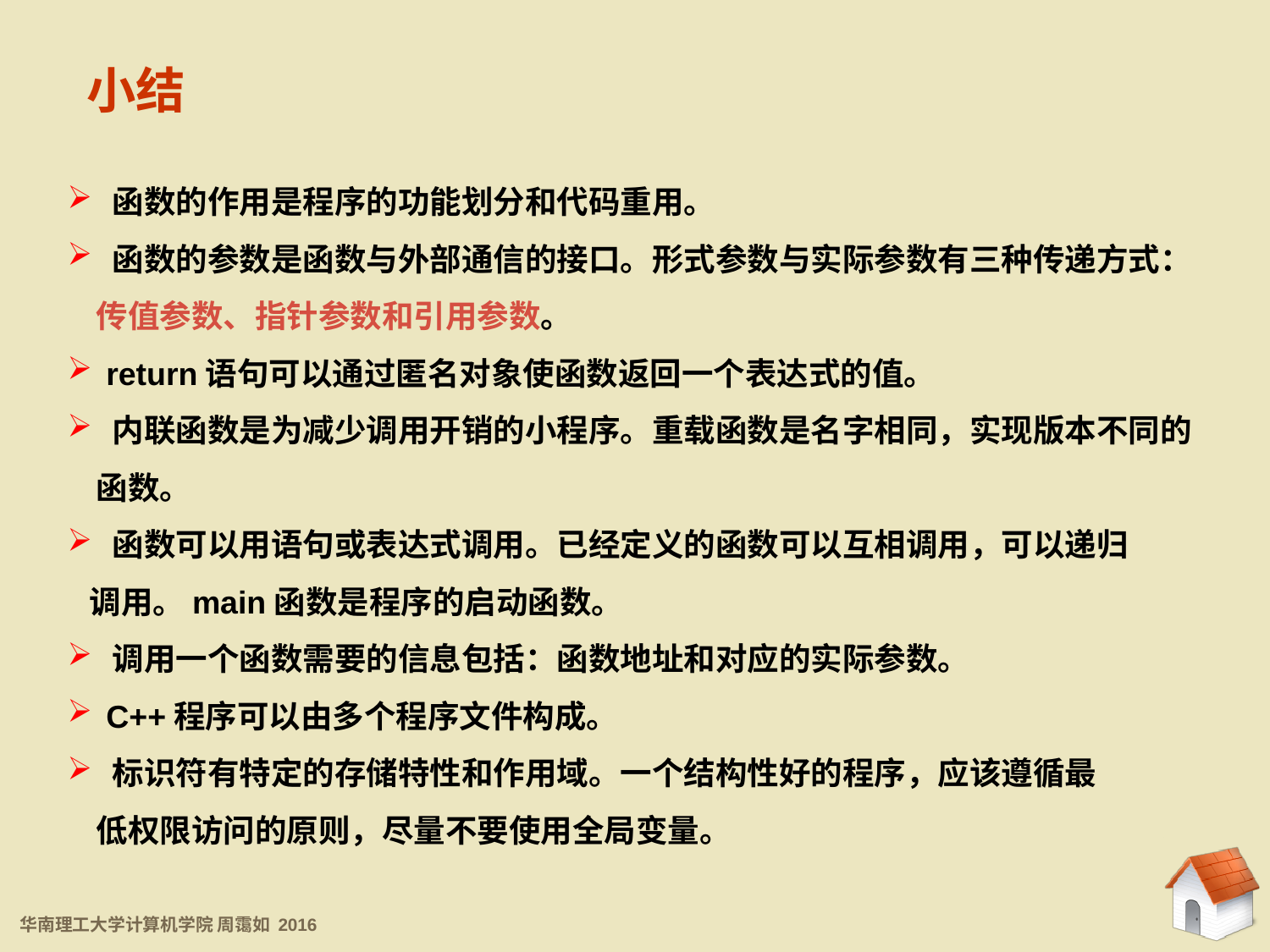

小结
 函数的作用是程序的功能划分和代码重用。
 函数的参数是函数与外部通信的接口。形式参数与实际参数有三种传递方式：
   传值参数、指针参数和引用参数。
 return语句可以通过匿名对象使函数返回一个表达式的值。
 内联函数是为减少调用开销的小程序。重载函数是名字相同，实现版本不同的
   函数。
 函数可以用语句或表达式调用。已经定义的函数可以互相调用，可以递归
  调用。main函数是程序的启动函数。
 调用一个函数需要的信息包括：函数地址和对应的实际参数。
 C++程序可以由多个程序文件构成。
 标识符有特定的存储特性和作用域。一个结构性好的程序，应该遵循最
   低权限访问的原则，尽量不要使用全局变量。